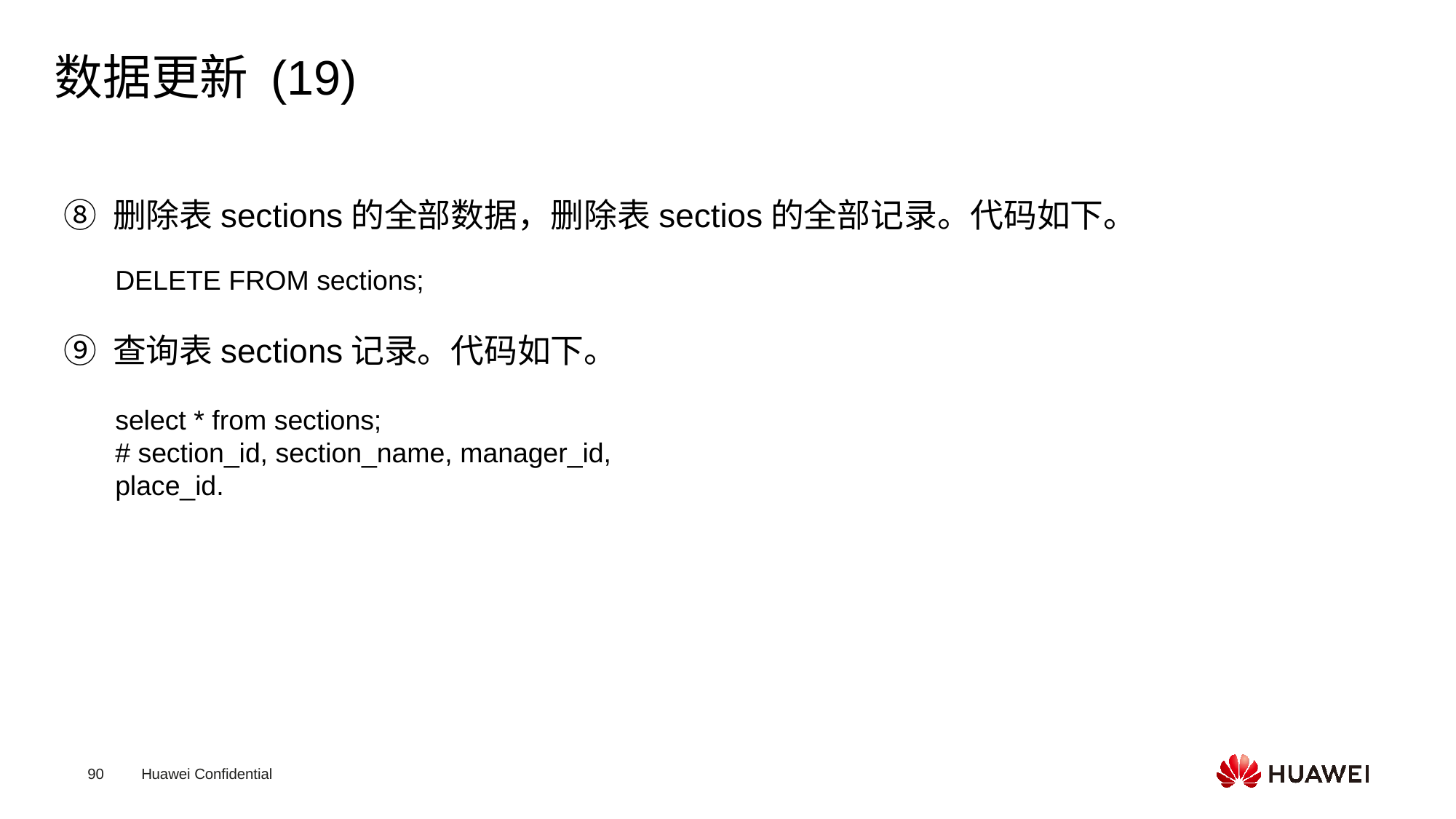

# 数据更新 (19)
⑧ 删除表sections的全部数据，删除表sectios的全部记录。代码如下。

⑨ 查询表sections记录。代码如下。
DELETE FROM sections;
select * from sections;# section_id, section_name, manager_id, place_id.